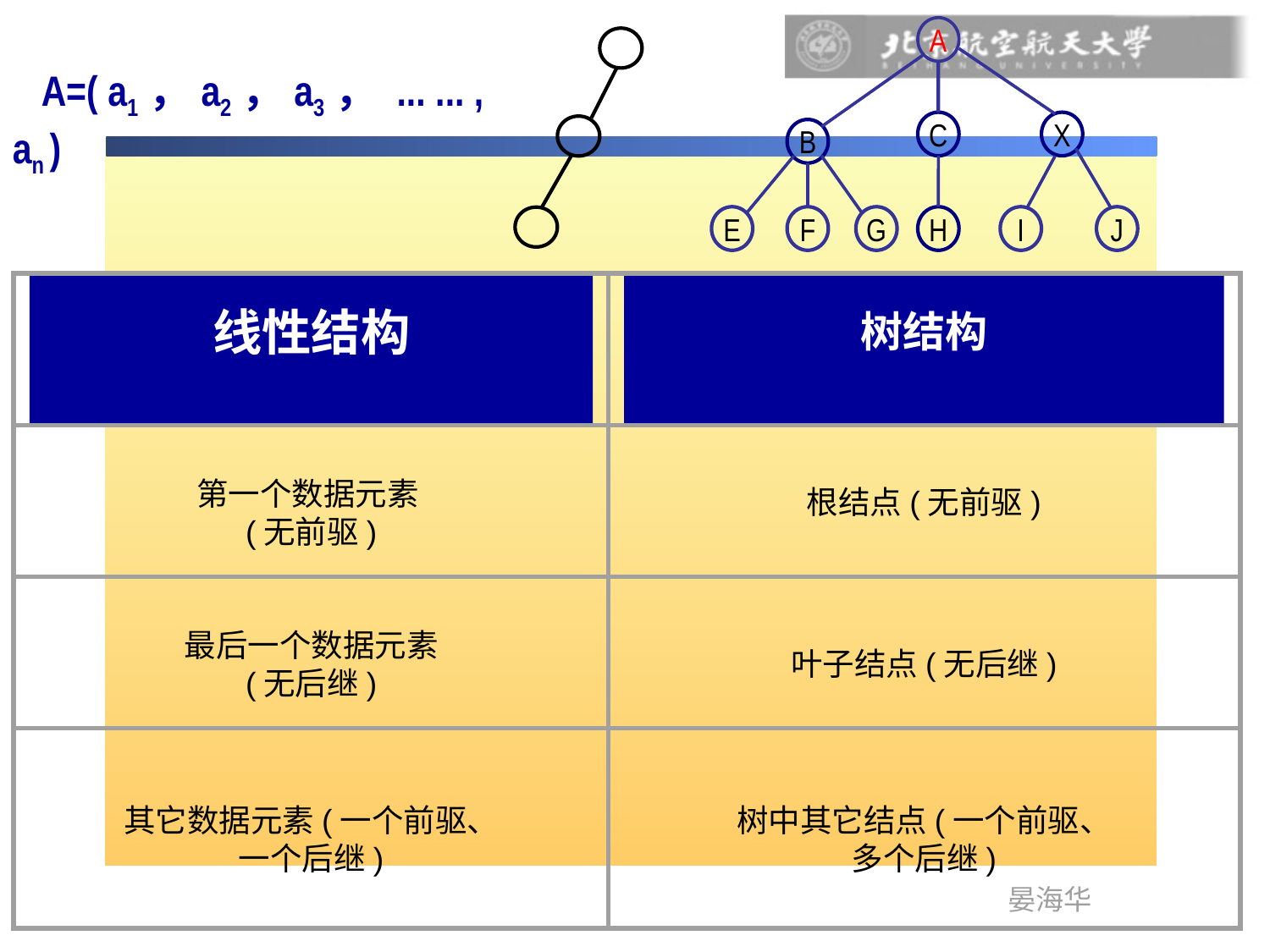

A

C
X
B

E
F
G
H
I
J

  A=( a1，a2，a3， ... ... ,  an )

线性结构

树结构

第一个数据元素
(无前驱)

根结点(无前驱)

最后一个数据元素
(无后继)

叶子结点(无后继)

其它数据元素(一个前驱、
一个后继)

树中其它结点(一个前驱、
多个后继)